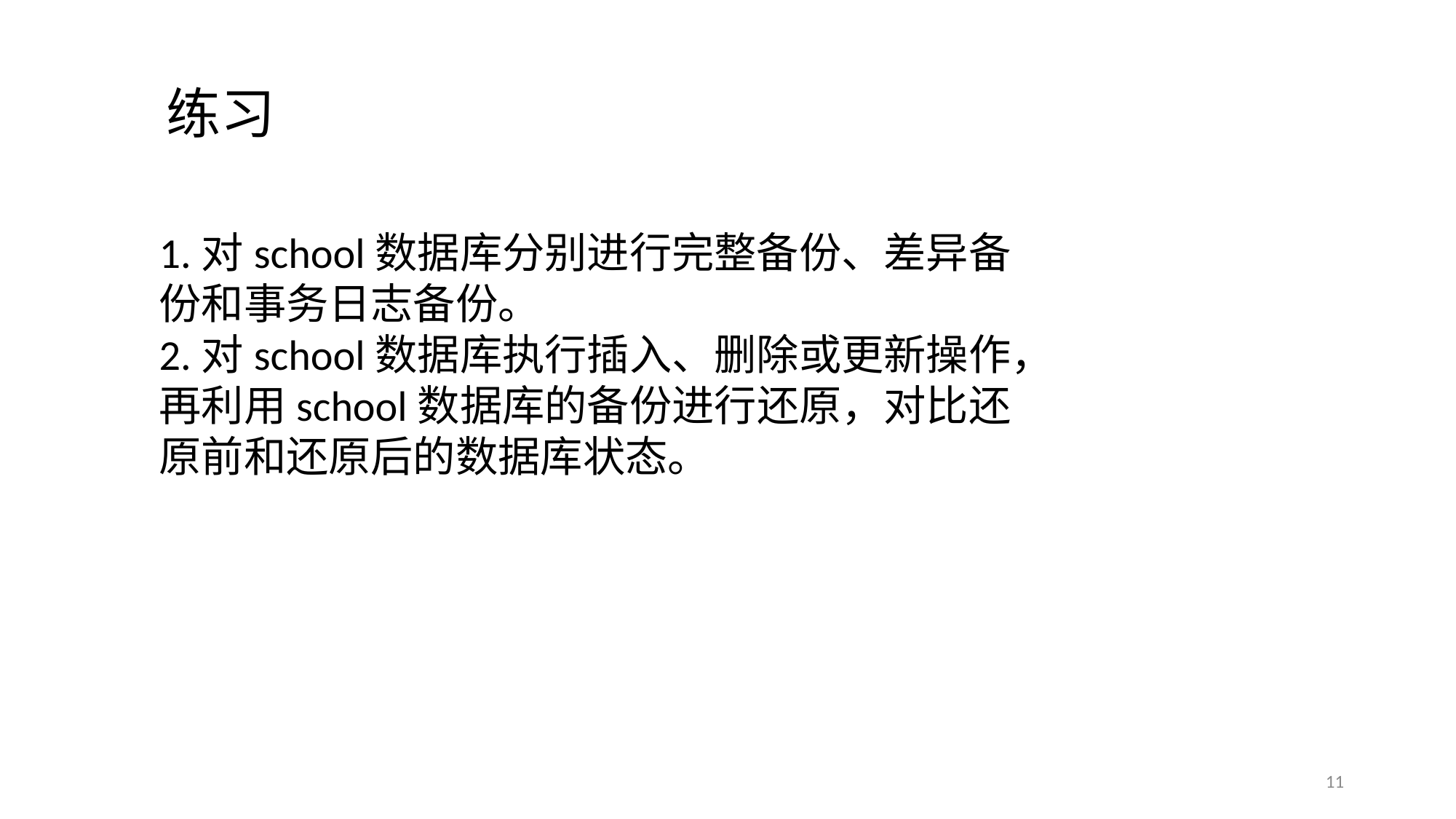

练习

1.对school数据库分别进行完整备份、差异备份和事务日志备份。
2.对school数据库执行插入、删除或更新操作，再利用school数据库的备份进行还原，对比还原前和还原后的数据库状态。
11